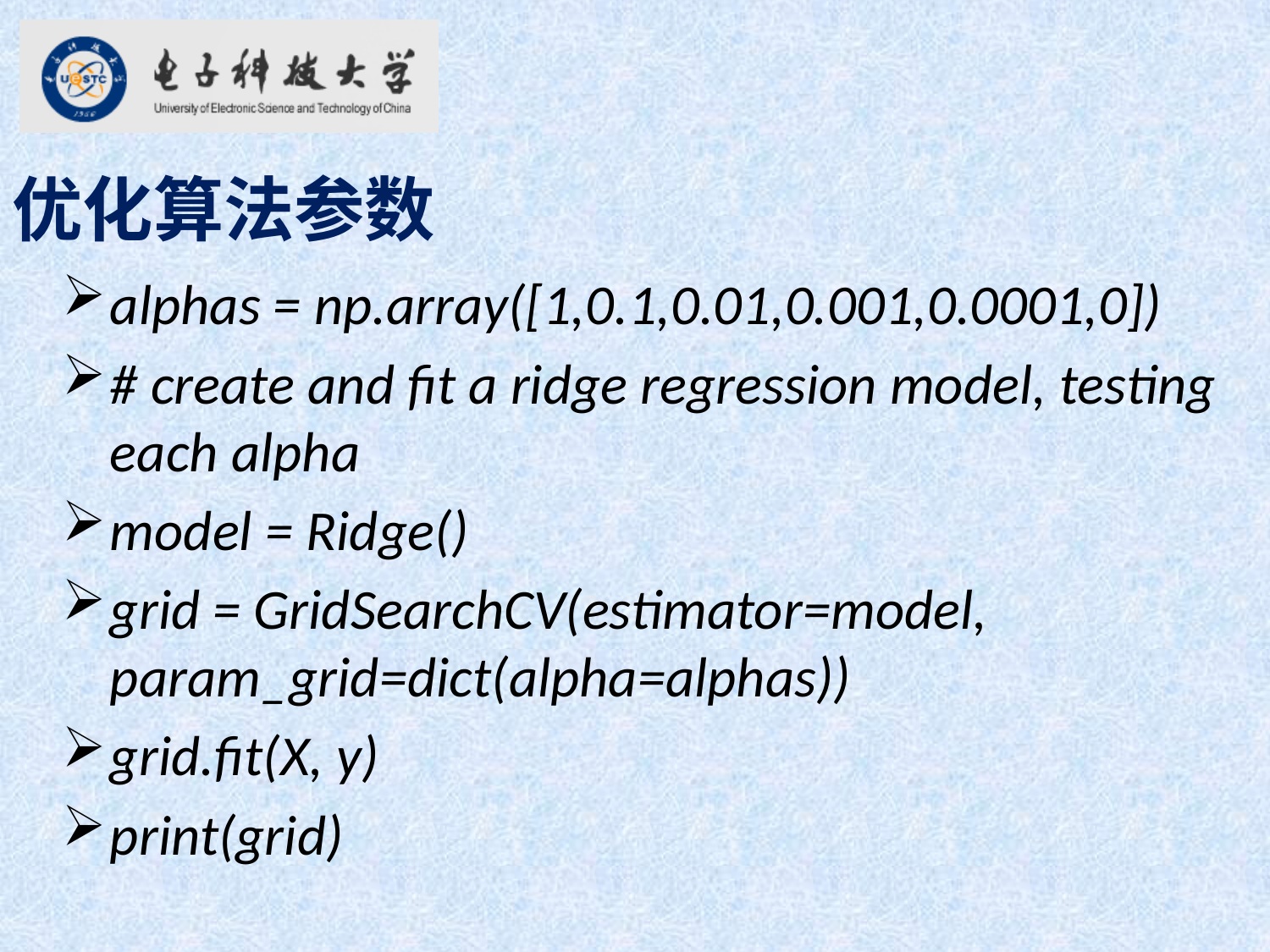

优化算法参数

alphas = np.array([1,0.1,0.01,0.001,0.0001,0])
# create and fit a ridge regression model, testing each alpha
model = Ridge()
grid = GridSearchCV(estimator=model, param_grid=dict(alpha=alphas))
grid.fit(X, y)
print(grid)